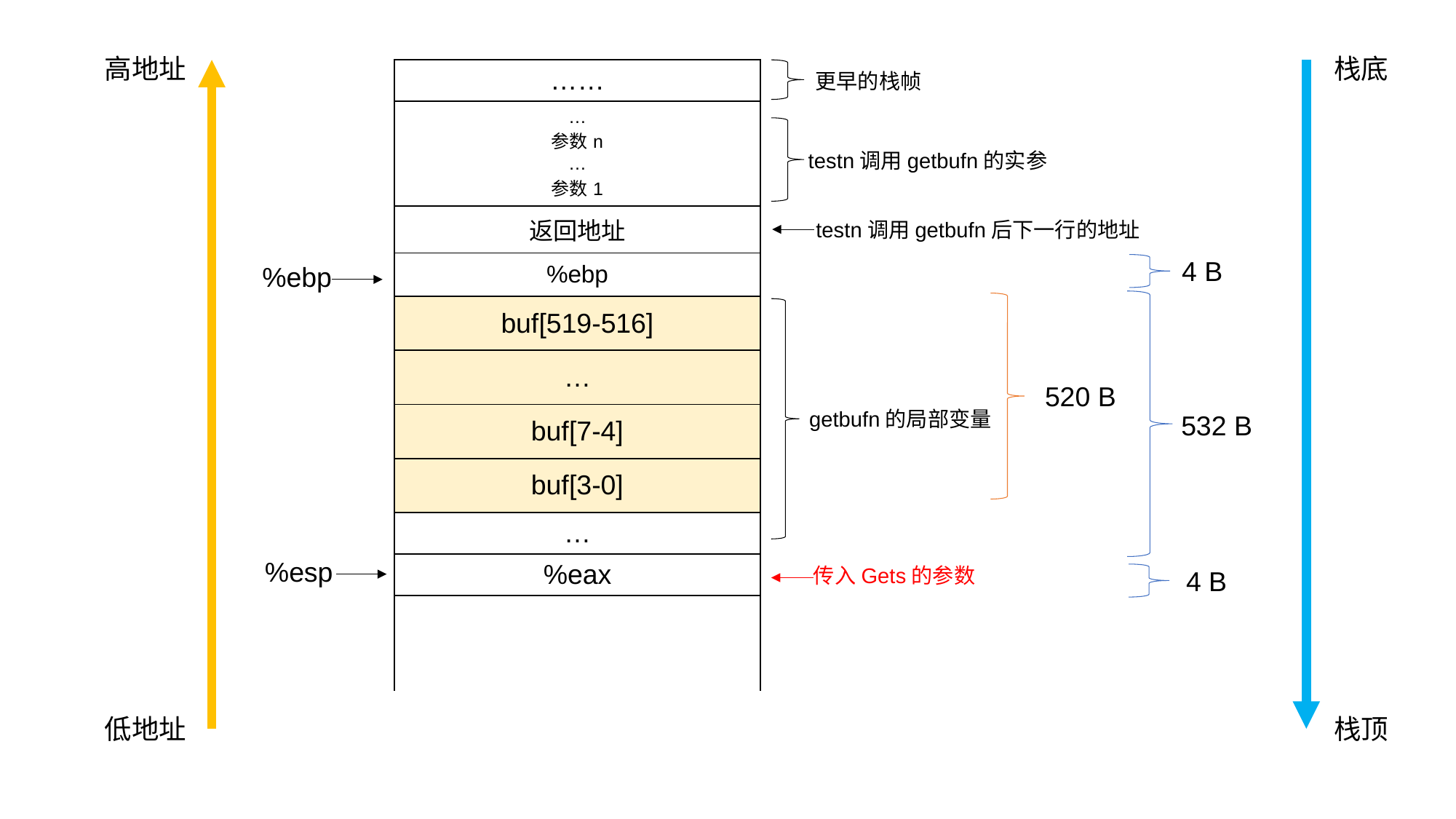

栈底
栈顶
高地址
低地址
| …… |
| --- |
| … 参数n … 参数1 |
| 返回地址 |
| %ebp |
| buf[519-516] |
| … |
| buf[7-4] |
| buf[3-0] |
| … |
| %eax |
|  |

更早的栈帧

testn调用getbufn的实参
testn调用getbufn后下一行的地址
4 B
%ebp

520 B
getbufn的局部变量
532 B
%esp
传入Gets的参数
4 B